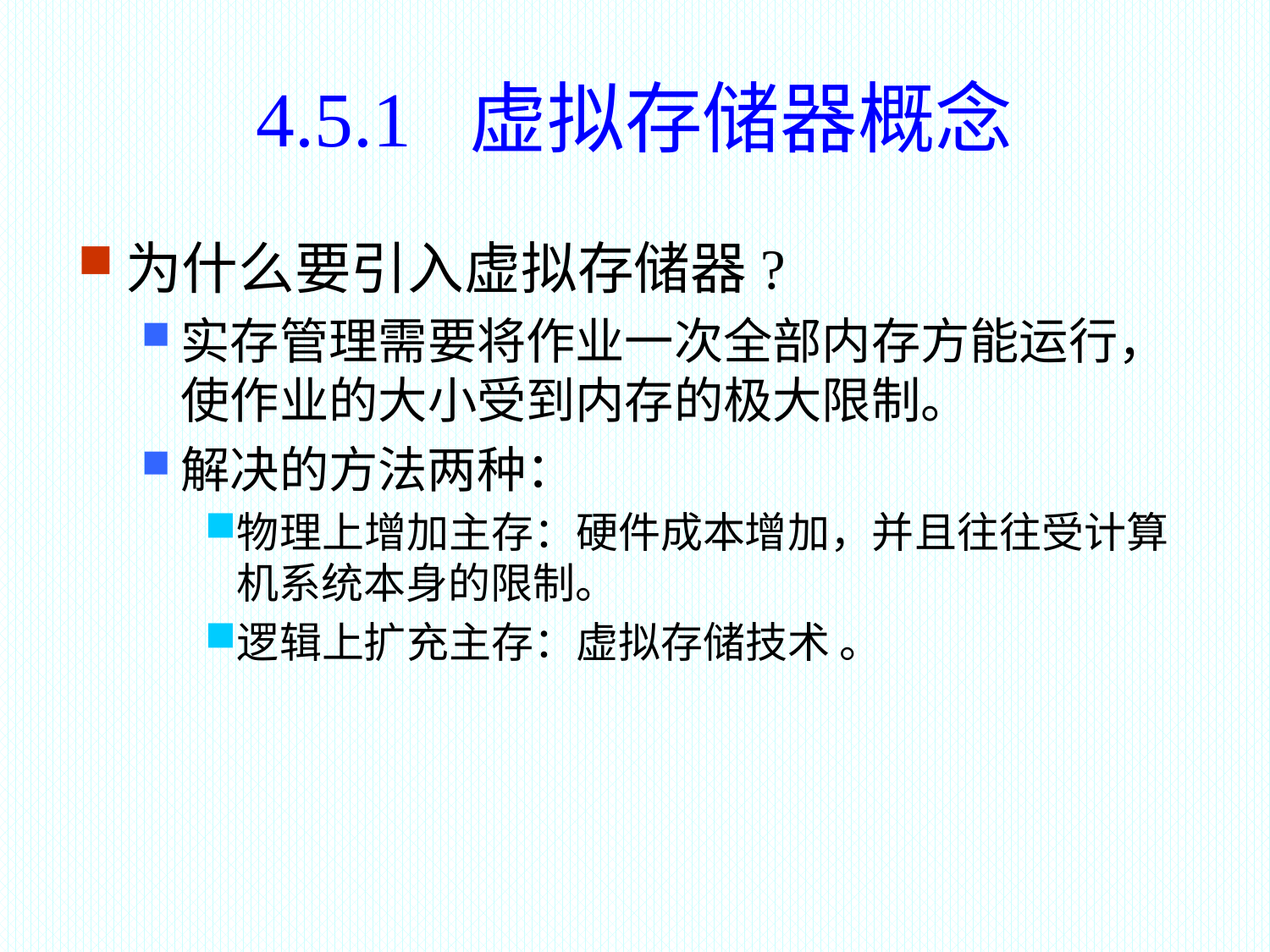

# 4.5.1  虚拟存储器概念
为什么要引入虚拟存储器?
实存管理需要将作业一次全部内存方能运行，使作业的大小受到内存的极大限制。
解决的方法两种：
物理上增加主存：硬件成本增加，并且往往受计算机系统本身的限制。
逻辑上扩充主存：虚拟存储技术 。